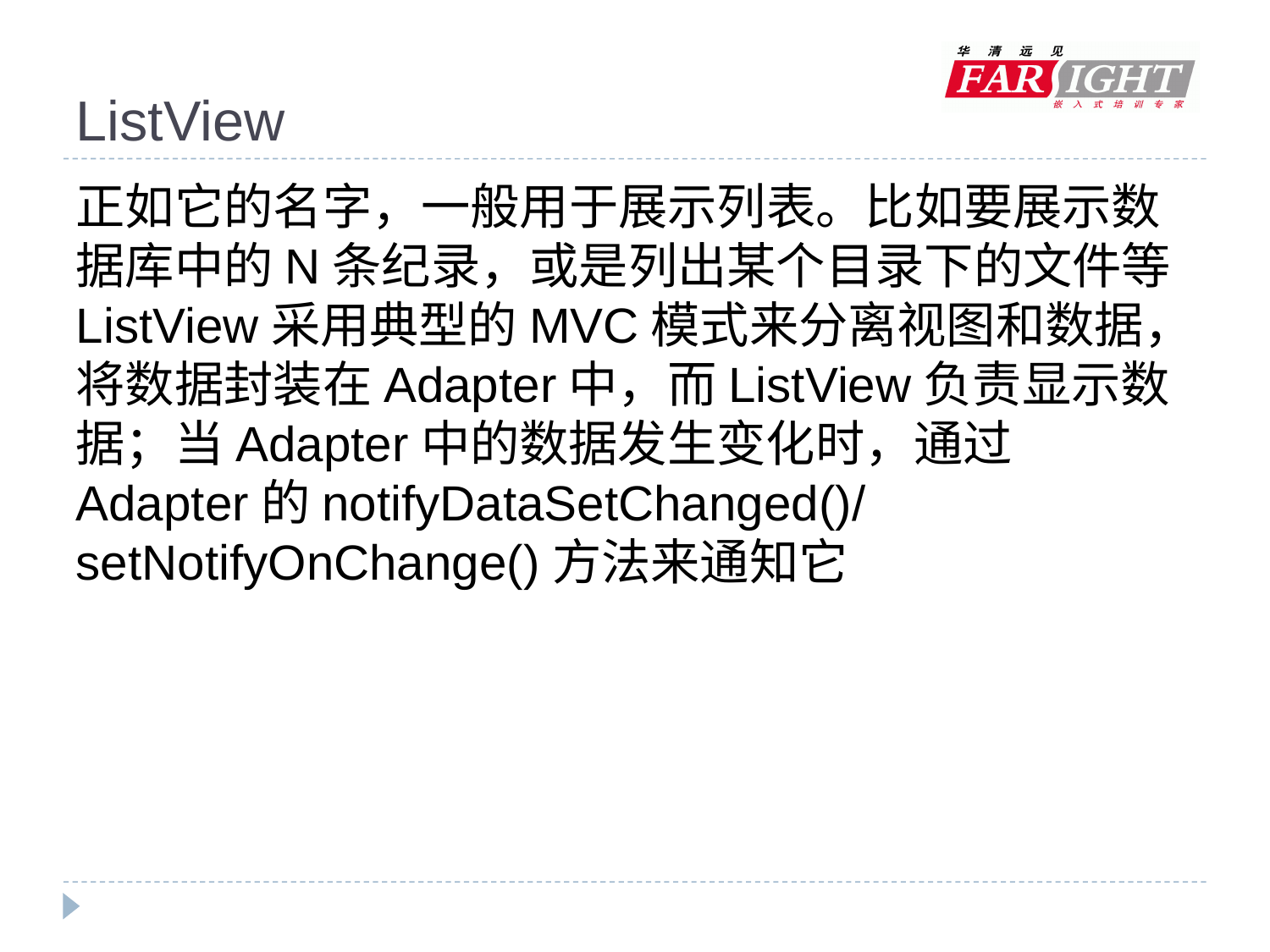

# ListView
正如它的名字，一般用于展示列表。比如要展示数据库中的N条纪录，或是列出某个目录下的文件等
ListView采用典型的MVC模式来分离视图和数据，将数据封装在Adapter中，而ListView负责显示数据；当Adapter中的数据发生变化时，通过Adapter的notifyDataSetChanged()/setNotifyOnChange()方法来通知它